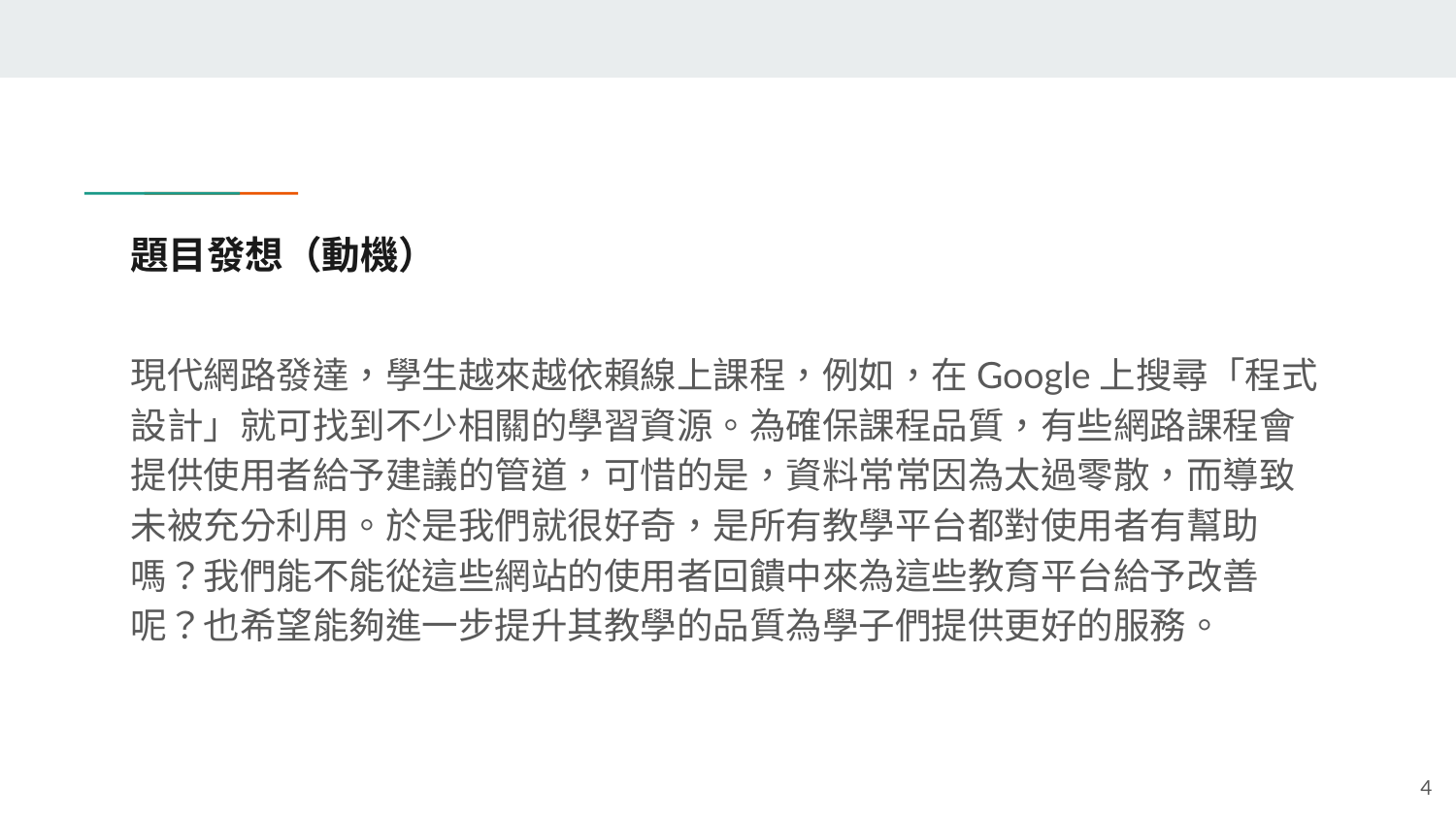

# 題目發想（動機）
現代網路發達，學生越來越依賴線上課程，例如，在Google上搜尋「程式設計」就可找到不少相關的學習資源。為確保課程品質，有些網路課程會提供使用者給予建議的管道，可惜的是，資料常常因為太過零散，而導致未被充分利用。於是我們就很好奇，是所有教學平台都對使用者有幫助嗎？我們能不能從這些網站的使用者回饋中來為這些教育平台給予改善呢？也希望能夠進一步提升其教學的品質為學子們提供更好的服務。
4